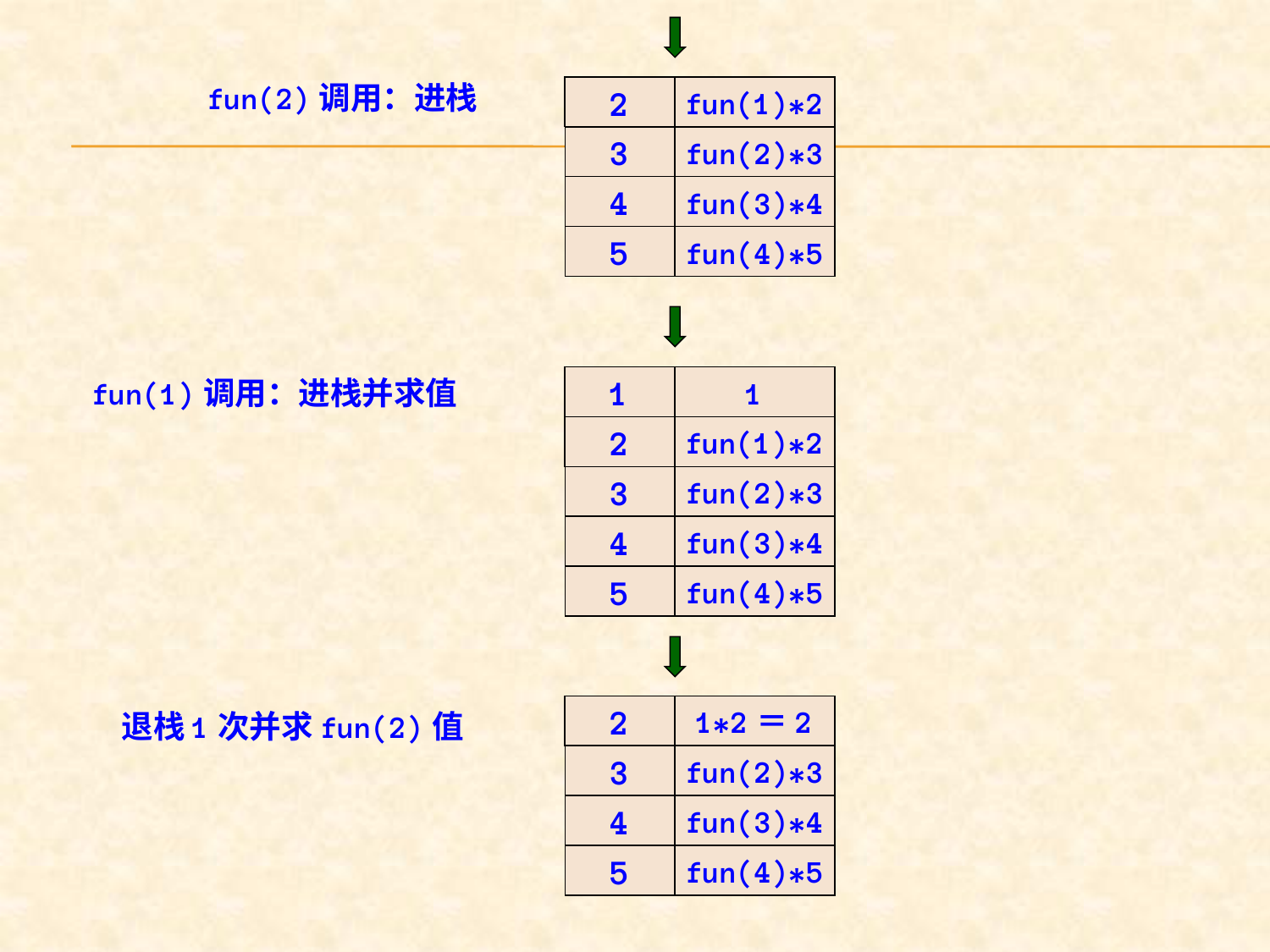

fun(2)调用：进栈
2
fun(1)*2
3
fun(2)*3
4
fun(3)*4
5
fun(4)*5

fun(1)调用：进栈并求值
1
1
2
fun(1)*2
3
fun(2)*3
4
fun(3)*4
5
fun(4)*5

2
1*2＝2
退栈1次并求fun(2)值
3
fun(2)*3
4
fun(3)*4
5
fun(4)*5
19